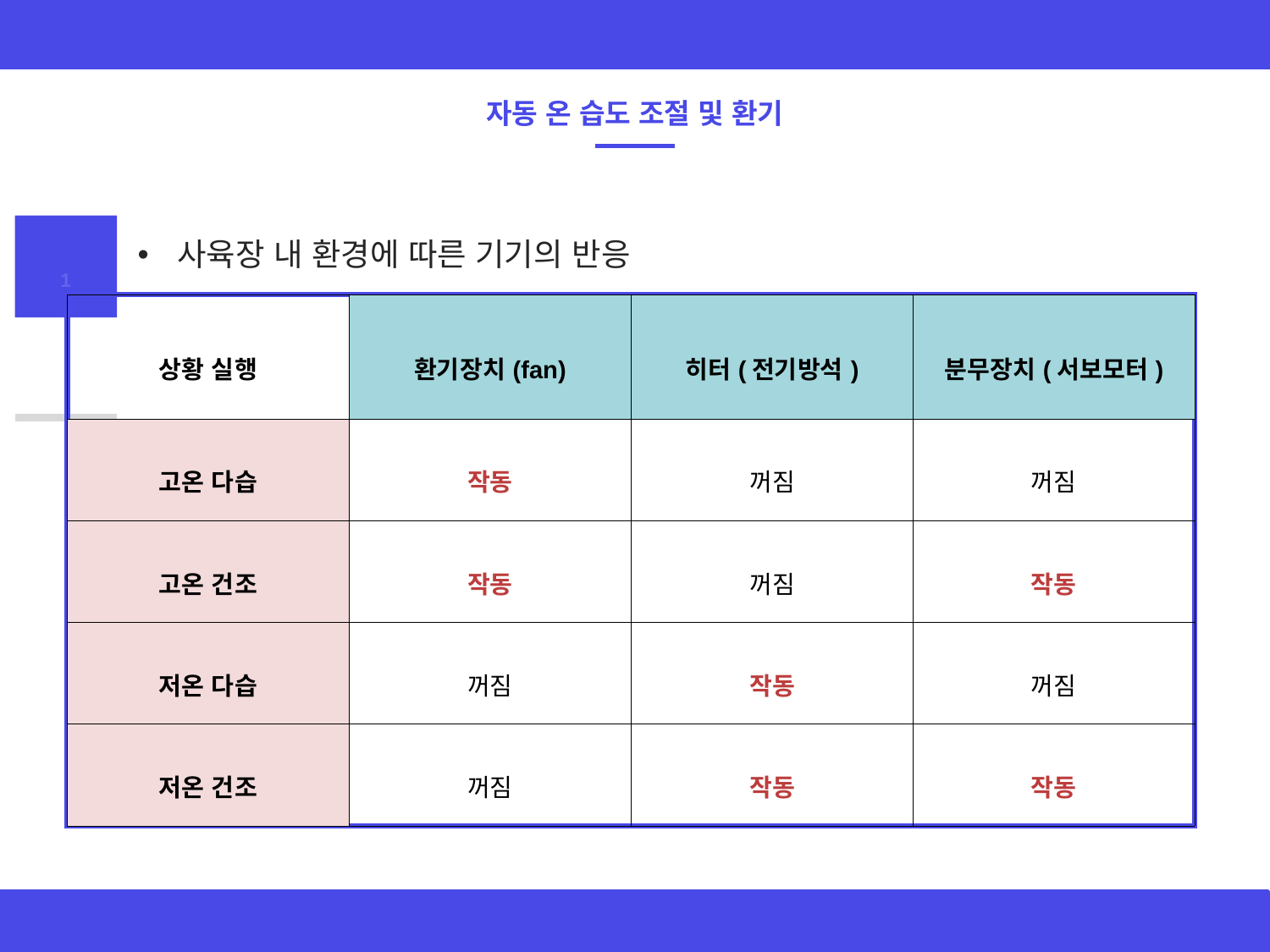

개발기능							Safe House for Reptile

자동 온 습도 조절 및 환기
사육장 내 환경에 따른 기기의 반응
1
| 상황 실행 | 환기장치(fan) | 히터(전기방석) | 분무장치(서보모터) |
| --- | --- | --- | --- |
| 고온 다습 | 작동 | 꺼짐 | 꺼짐 |
| 고온 건조 | 작동 | 꺼짐 | 작동 |
| 저온 다습 | 꺼짐 | 작동 | 꺼짐 |
| 저온 건조 | 꺼짐 | 작동 | 작동 |

마이크로프로세서 및 실습